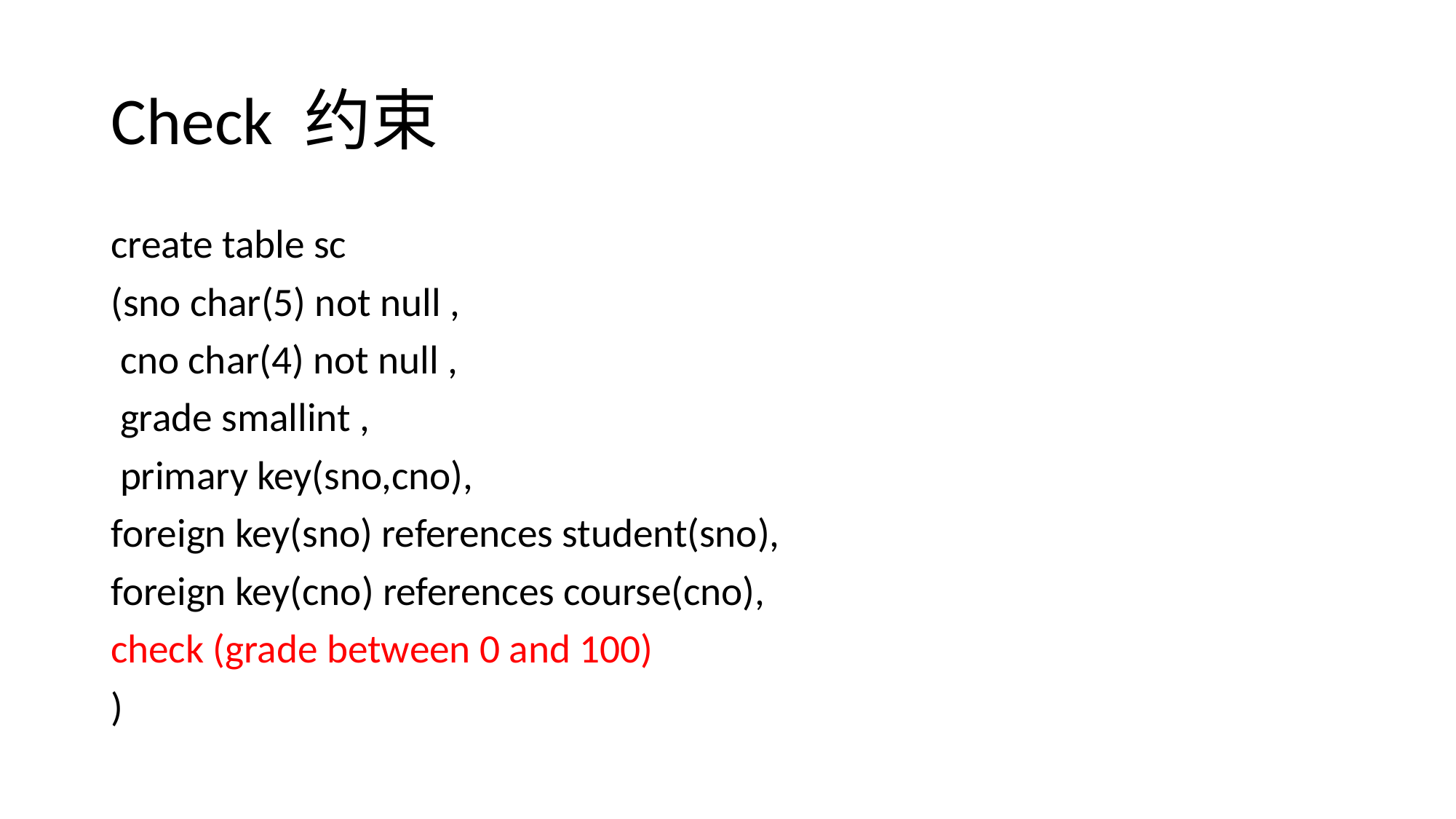

# Check 约束
create table sc
(sno char(5) not null ,
 cno char(4) not null ,
 grade smallint ,
 primary key(sno,cno),
foreign key(sno) references student(sno),
foreign key(cno) references course(cno),
check (grade between 0 and 100)
)